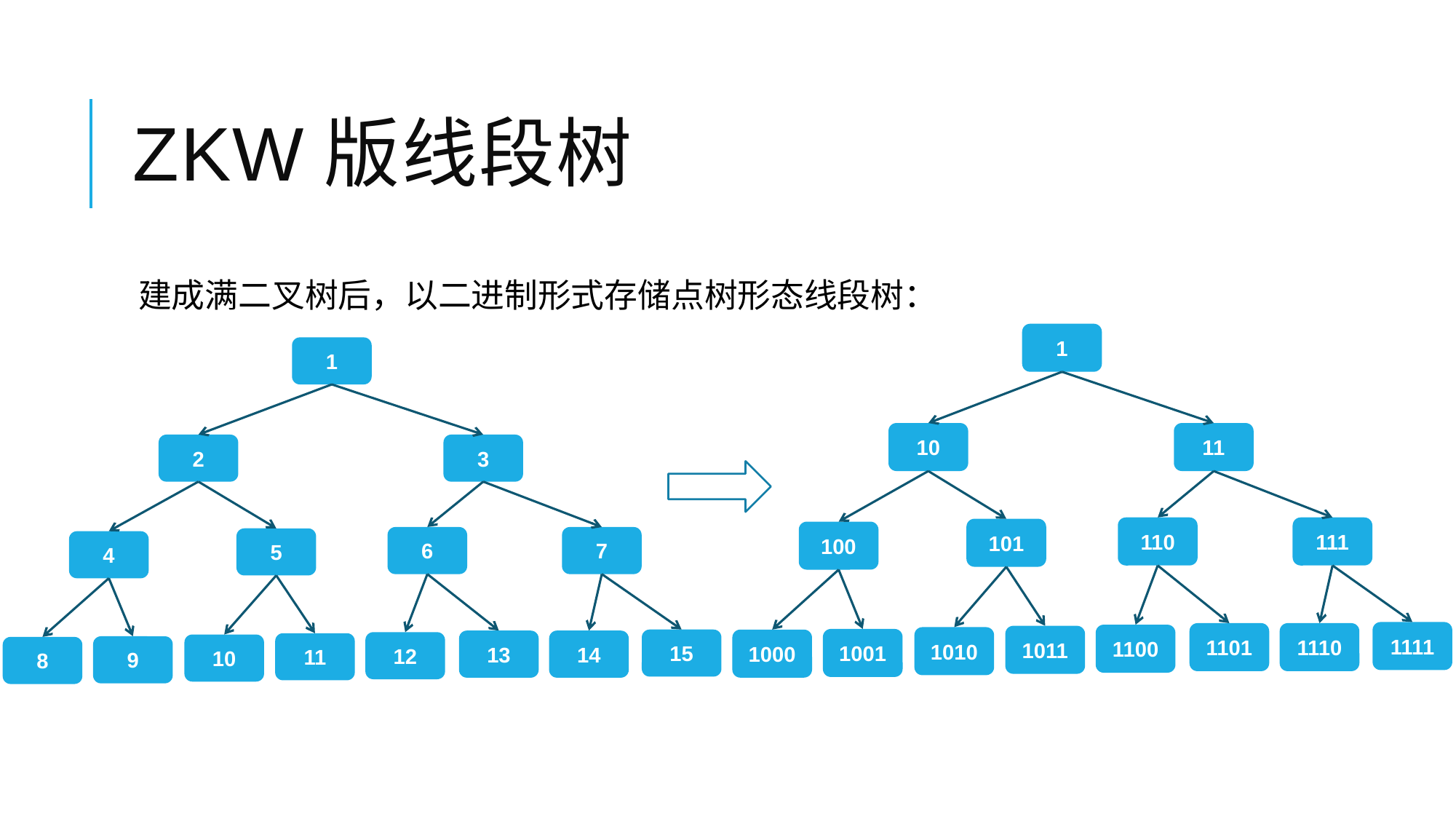

# ZKW版线段树
建成满二叉树后，以二进制形式存储点树形态线段树：
1
10
11
111
110
101
100
1111
1110
1101
1100
1011
1010
1001
1000
1
2
3
7
6
5
4
15
14
13
12
11
10
9
8